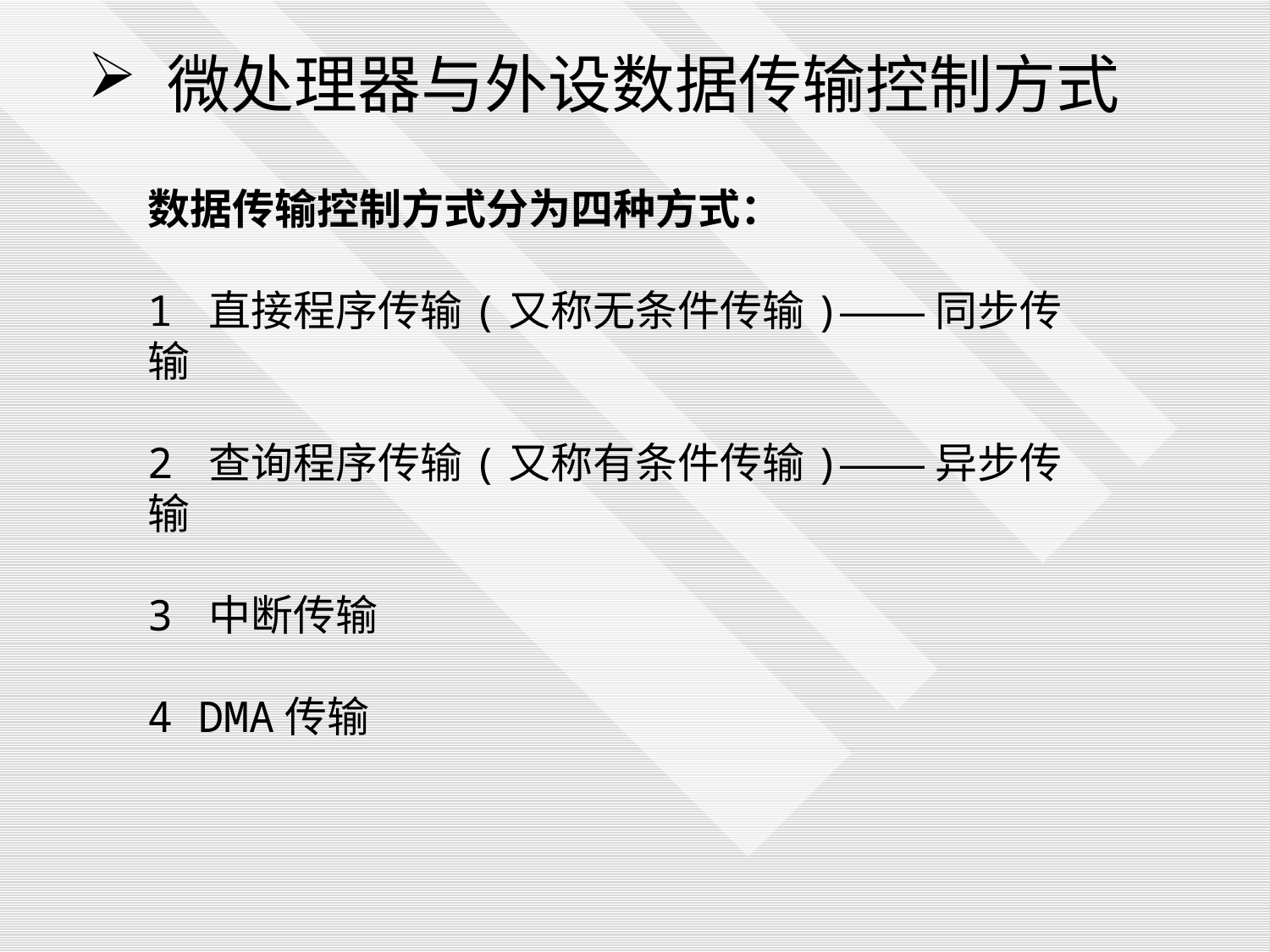

微处理器与外设数据传输控制方式
数据传输控制方式分为四种方式：

1 直接程序传输(又称无条件传输)——同步传输

2 查询程序传输(又称有条件传输)——异步传输

3 中断传输

4 DMA传输